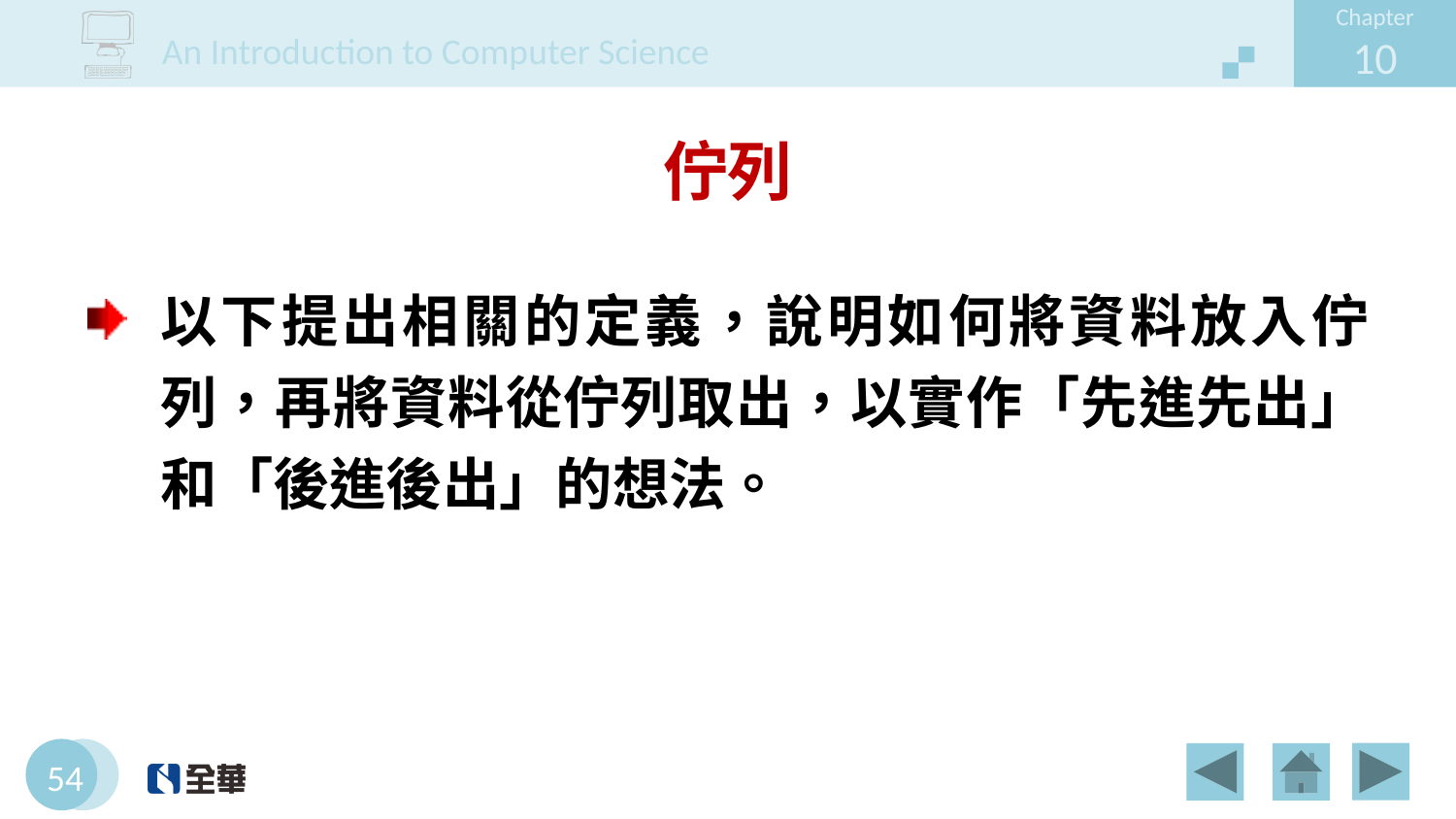

# 佇列
以下提出相關的定義，說明如何將資料放入佇列，再將資料從佇列取出，以實作「先進先出」和「後進後出」的想法。